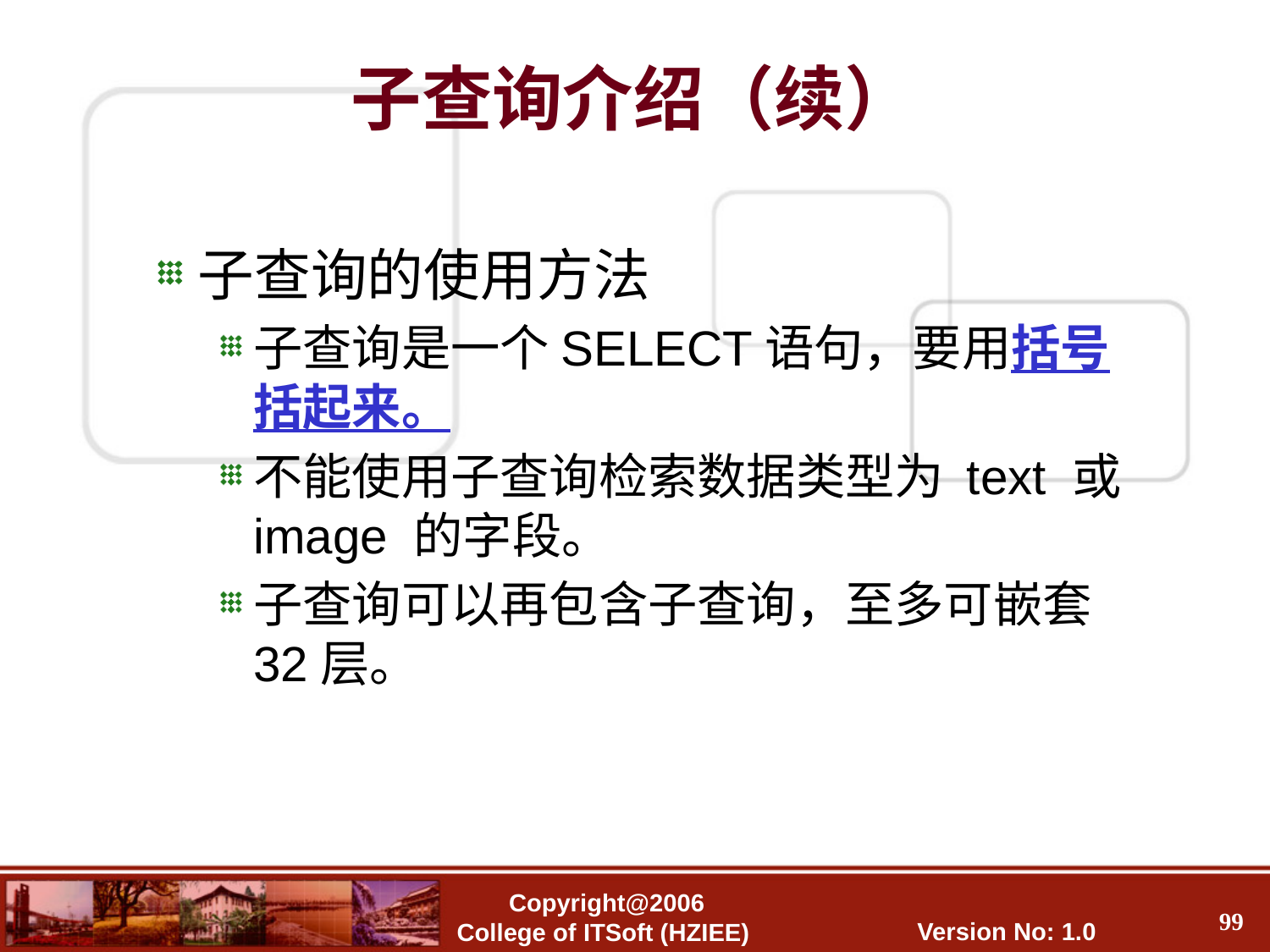

子查询介绍（续）
子查询的使用方法
子查询是一个SELECT语句，要用括号括起来。
不能使用子查询检索数据类型为 text 或 image 的字段。
子查询可以再包含子查询，至多可嵌套32层。